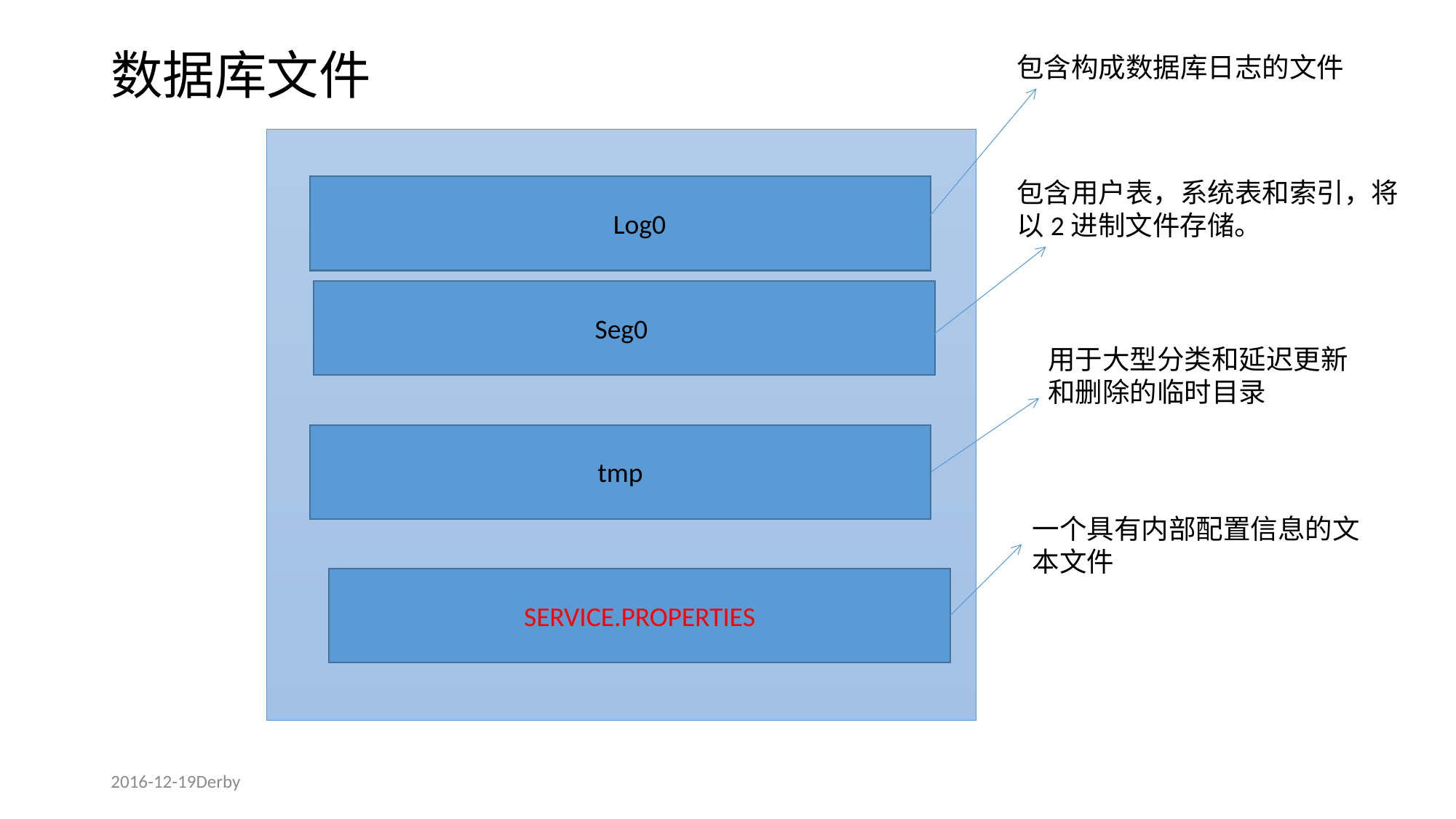

# 数据库文件
包含构成数据库日志的文件

包含用户表，系统表和索引，将以2进制文件存储。

Log0

Seg0
用于大型分类和延迟更新和删除的临时目录

tmp
一个具有内部配置信息的文本文件

SERVICE.PROPERTIES
2016-12-19Derby